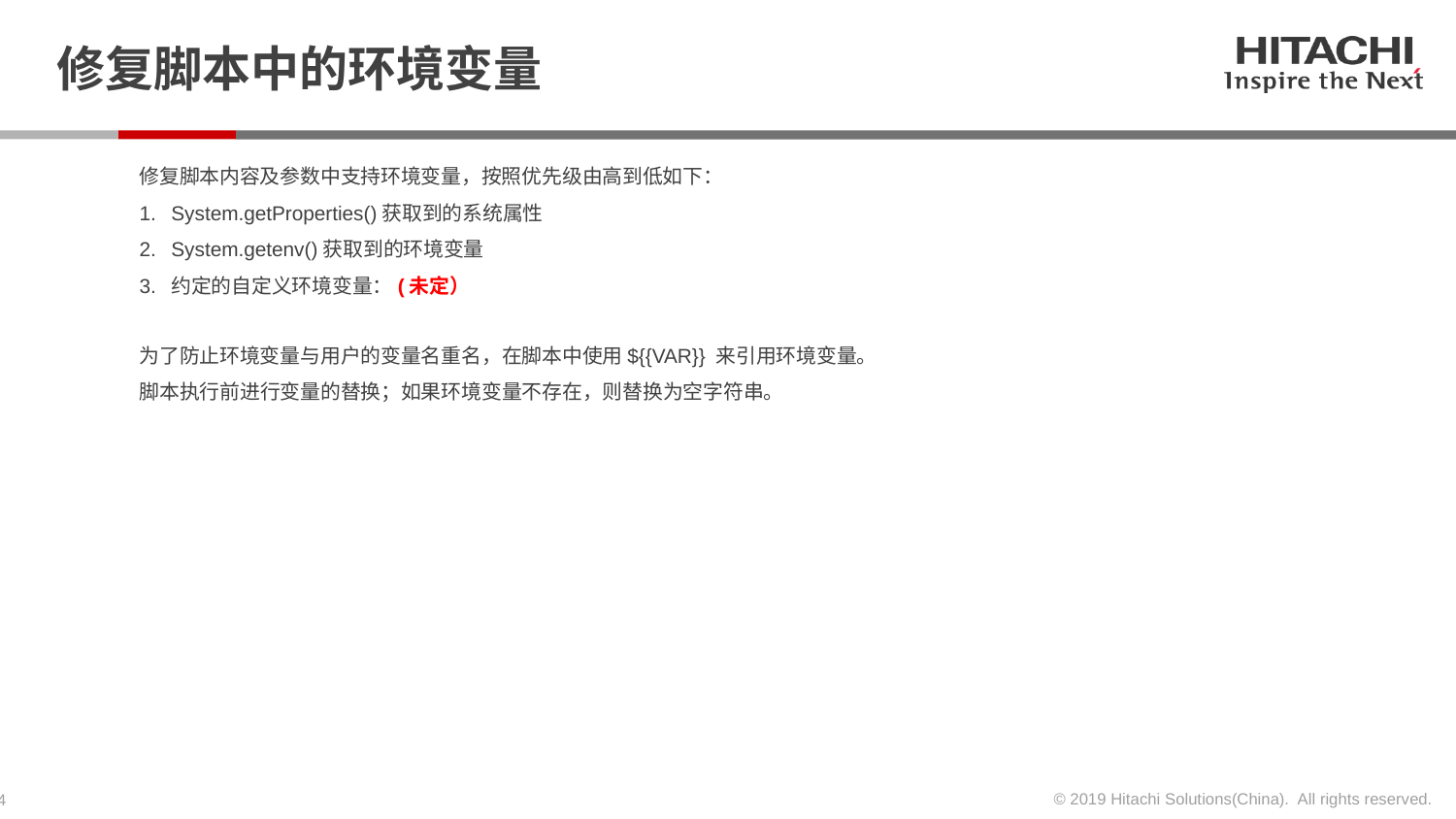

# 修复脚本中的环境变量
修复脚本内容及参数中支持环境变量，按照优先级由高到低如下：
System.getProperties()获取到的系统属性
System.getenv()获取到的环境变量
约定的自定义环境变量：(未定）

为了防止环境变量与用户的变量名重名，在脚本中使用${{VAR}} 来引用环境变量。
脚本执行前进行变量的替换；如果环境变量不存在，则替换为空字符串。